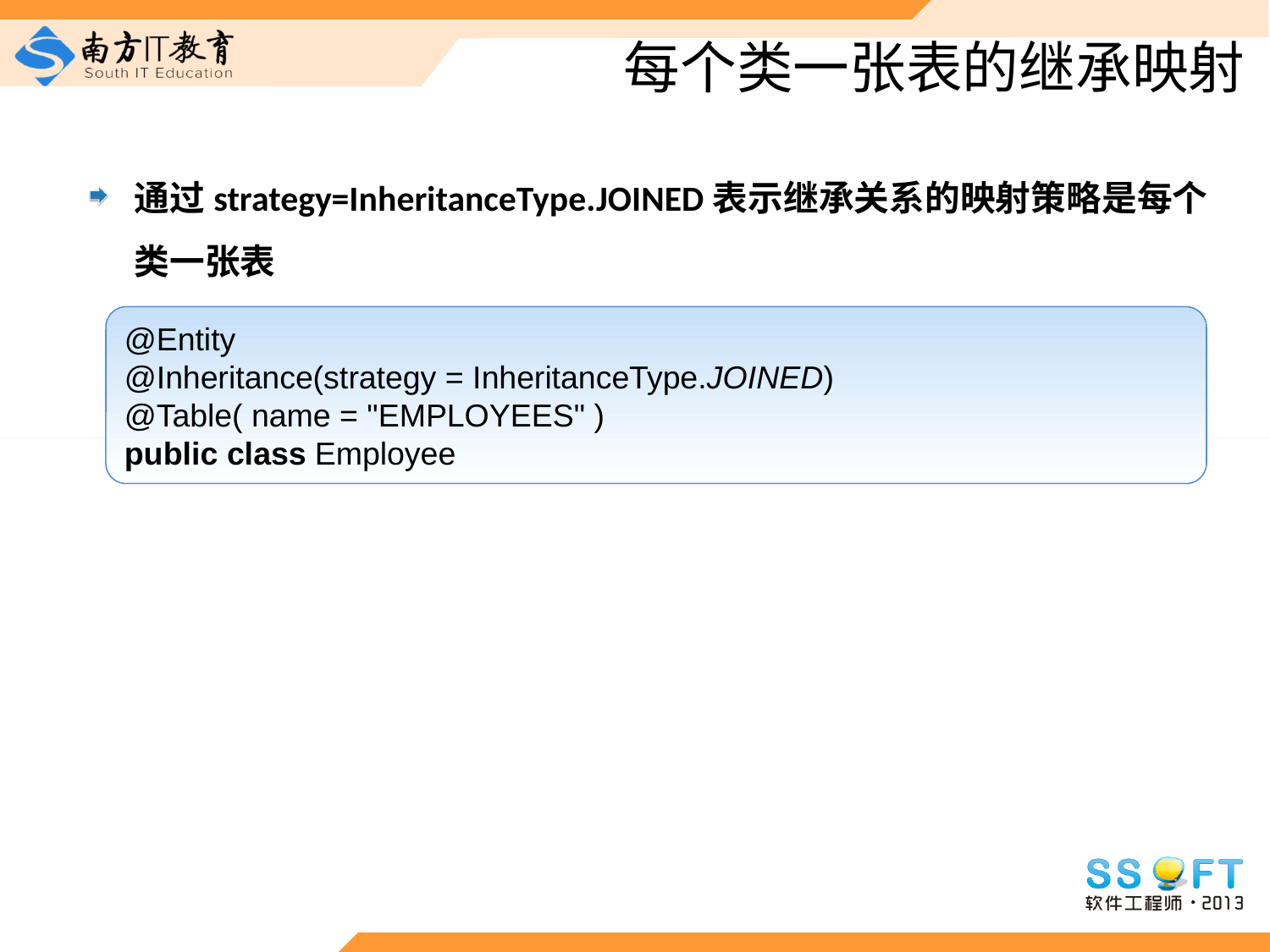

# 每个类一张表的继承映射
通过strategy=InheritanceType.JOINED表示继承关系的映射策略是每个类一张表

@Entity
@Inheritance(strategy = InheritanceType.JOINED)
@Table( name = "EMPLOYEES" )
public class Employee